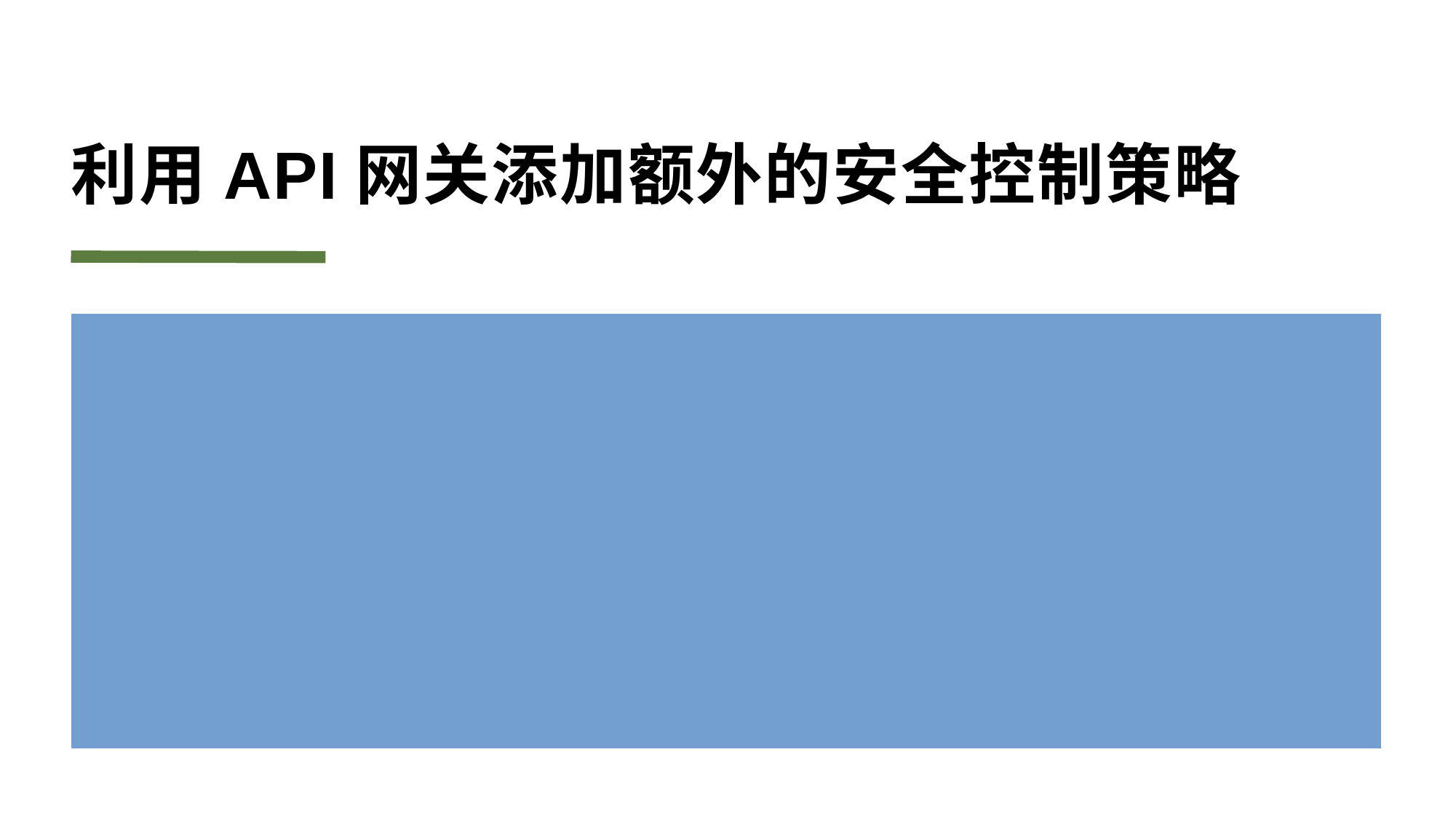

# 利用API网关添加额外的安全控制策略
流量限制

IP 白名单与私有网络隔离

审计日志与监控
…